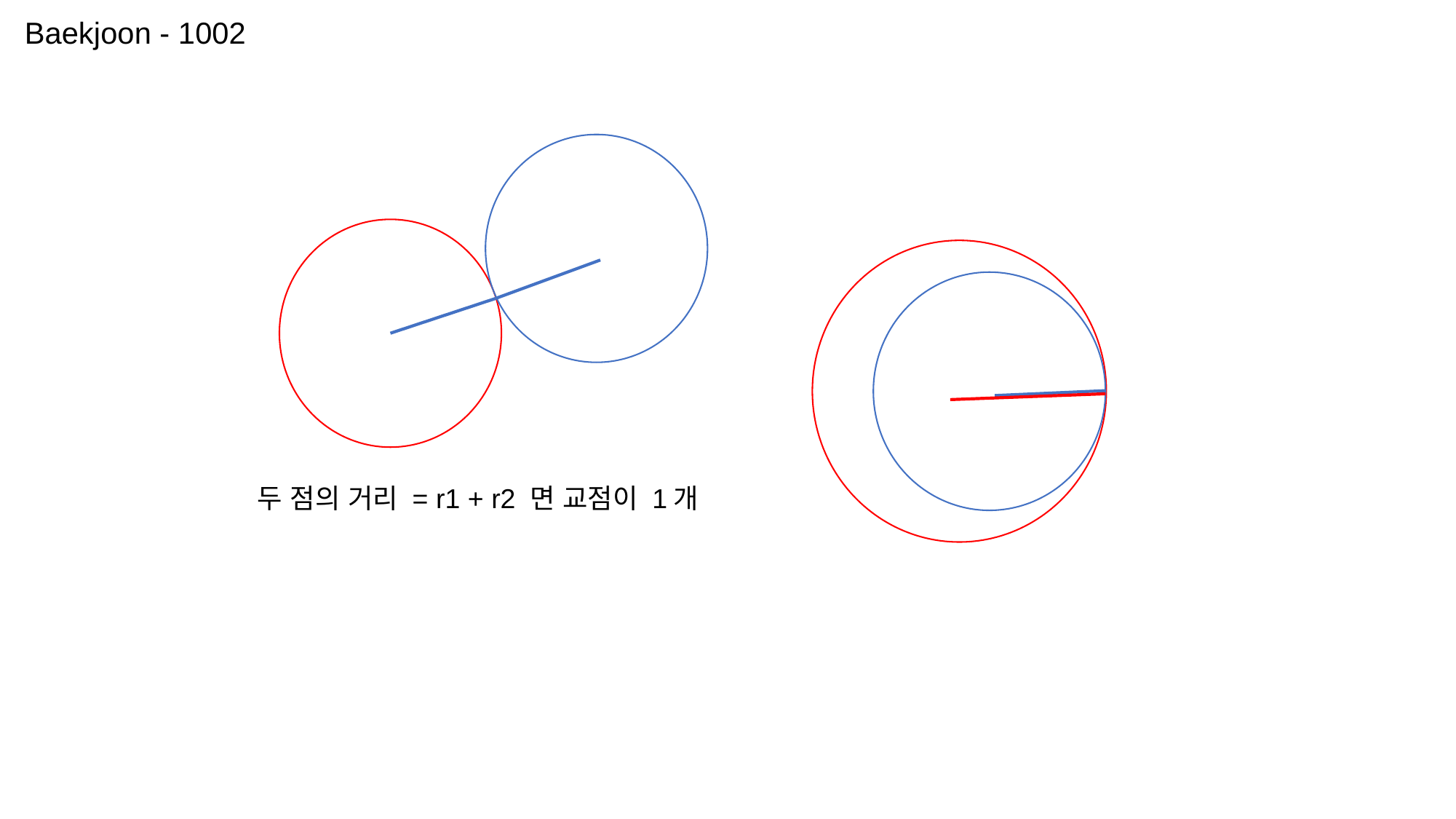

Baekjoon - 1002

두 점의 거리 = r1 + r2 면 교점이 1개